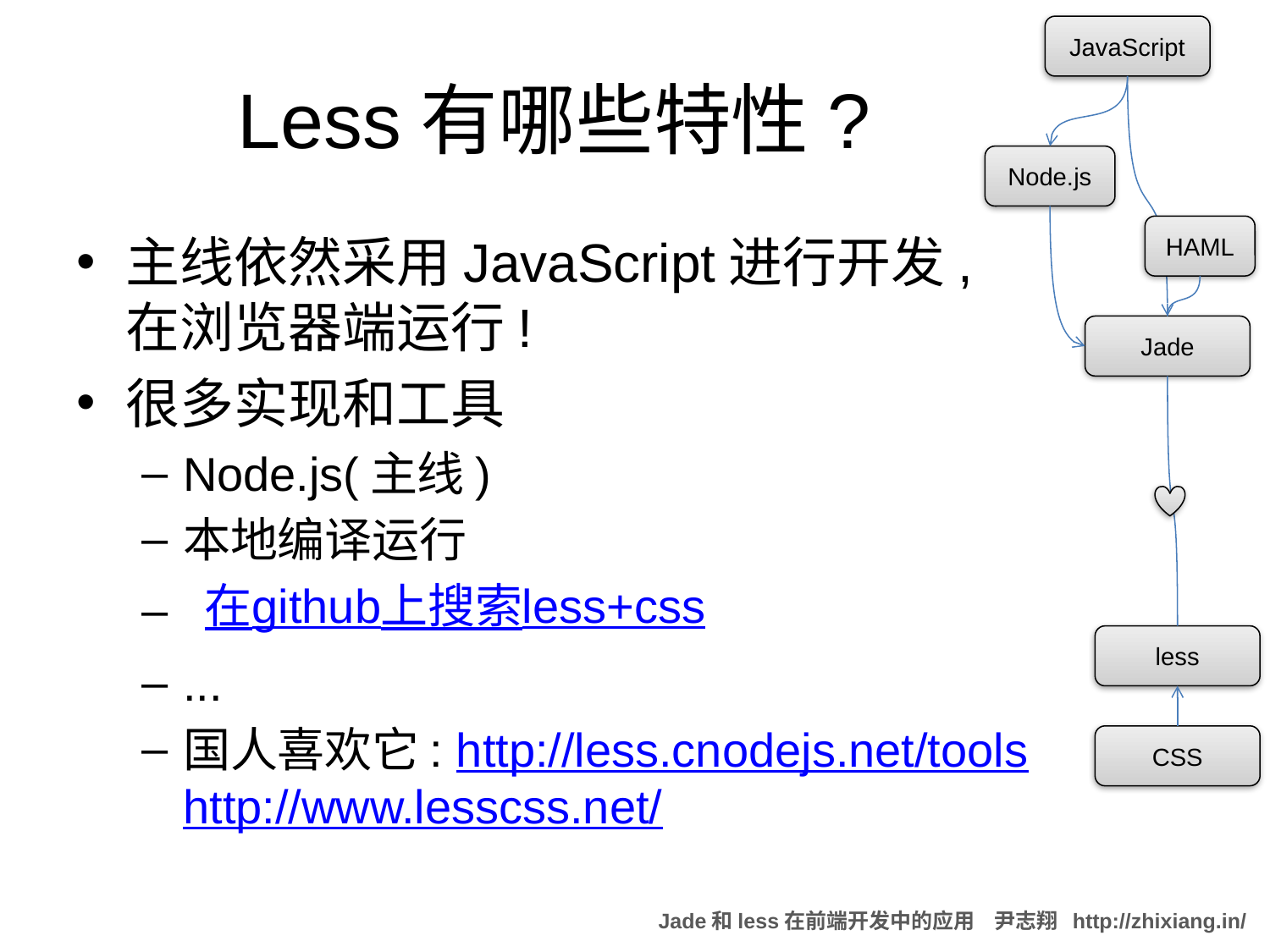

# Less有哪些特性?
主线依然采用JavaScript进行开发,在浏览器端运行!
很多实现和工具
Node.js(主线)
本地编译运行
 在github上搜索less+css
...
国人喜欢它: http://less.cnodejs.net/tools http://www.lesscss.net/